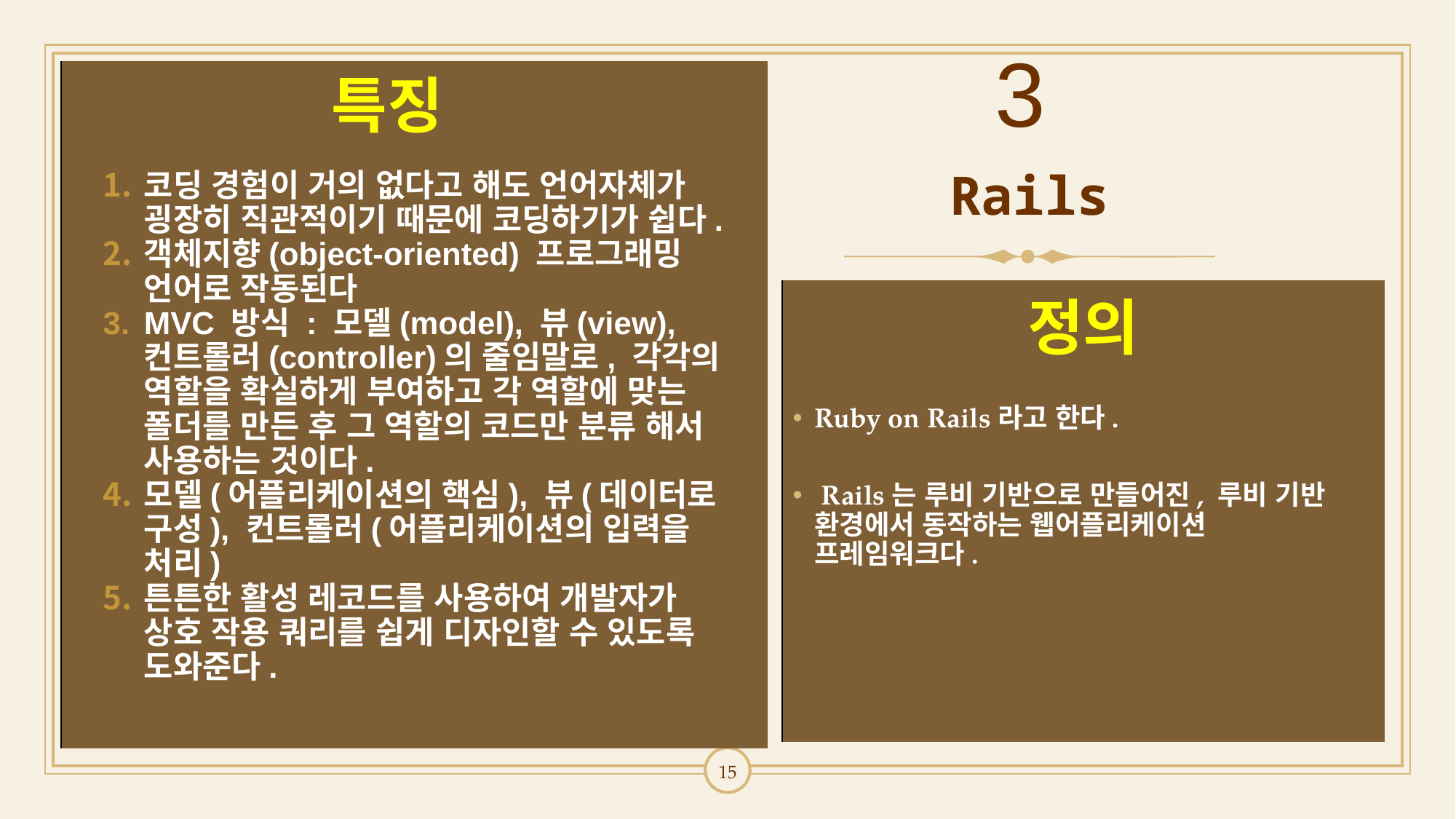

3
|  |
| --- |
특징
코딩 경험이 거의 없다고 해도 언어자체가 굉장히 직관적이기 때문에 코딩하기가 쉽다.
객체지향(object-oriented) 프로그래밍 언어로 작동된다
MVC 방식 : 모델(model), 뷰(view), 컨트롤러(controller)의 줄임말로, 각각의 역할을 확실하게 부여하고 각 역할에 맞는 폴더를 만든 후 그 역할의 코드만 분류 해서 사용하는 것이다.
모델(어플리케이션의 핵심), 뷰(데이터로 구성), 컨트롤러(어플리케이션의 입력을 처리)
튼튼한 활성 레코드를 사용하여 개발자가 상호 작용 쿼리를 쉽게 디자인할 수 있도록 도와준다.
Rails
|  |
| --- |
정의
Ruby on Rails라고 한다.

 Rails는 루비 기반으로 만들어진, 루비 기반 환경에서 동작하는 웹어플리케이션 프레임워크다.
15